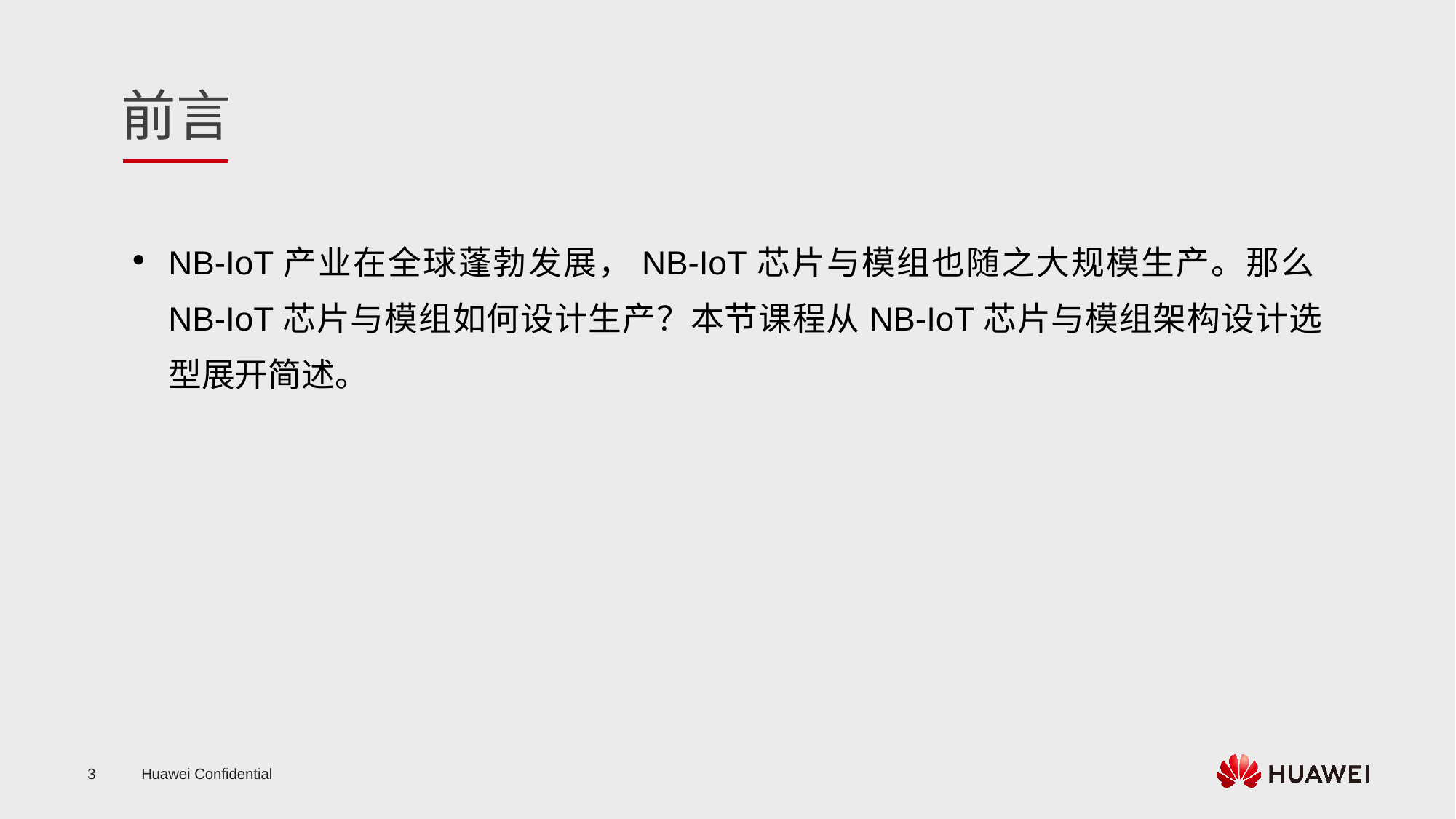

NB-IoT产业在全球蓬勃发展，NB-IoT芯片与模组也随之大规模生产。那么NB-IoT芯片与模组如何设计生产？本节课程从NB-IoT芯片与模组架构设计选型展开简述。